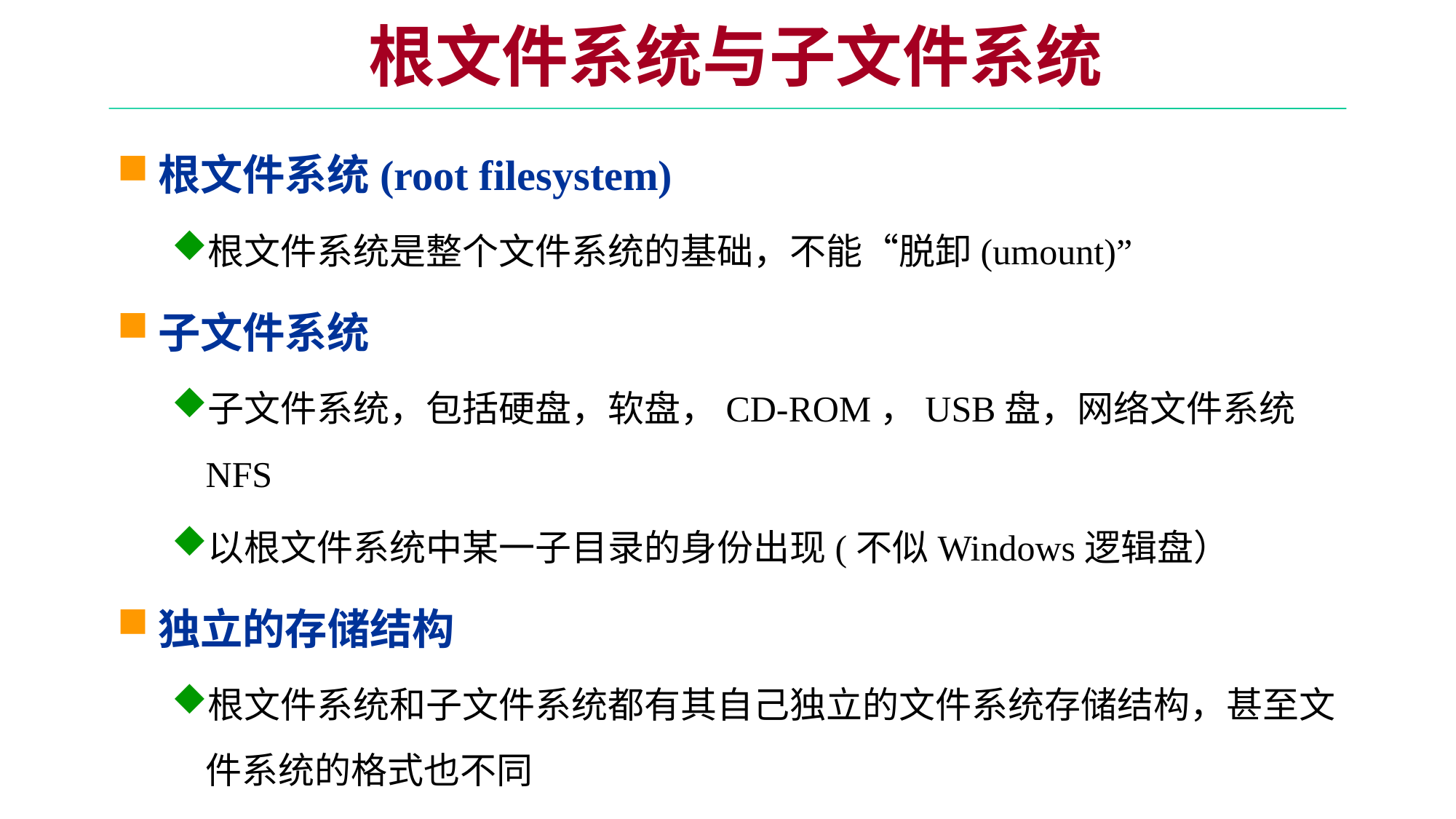

根文件系统与子文件系统
根文件系统(root filesystem)
根文件系统是整个文件系统的基础，不能“脱卸(umount)”
子文件系统
子文件系统，包括硬盘，软盘，CD-ROM，USB盘，网络文件系统NFS
以根文件系统中某一子目录的身份出现(不似Windows逻辑盘）
独立的存储结构
根文件系统和子文件系统都有其自己独立的文件系统存储结构，甚至文件系统的格式也不同